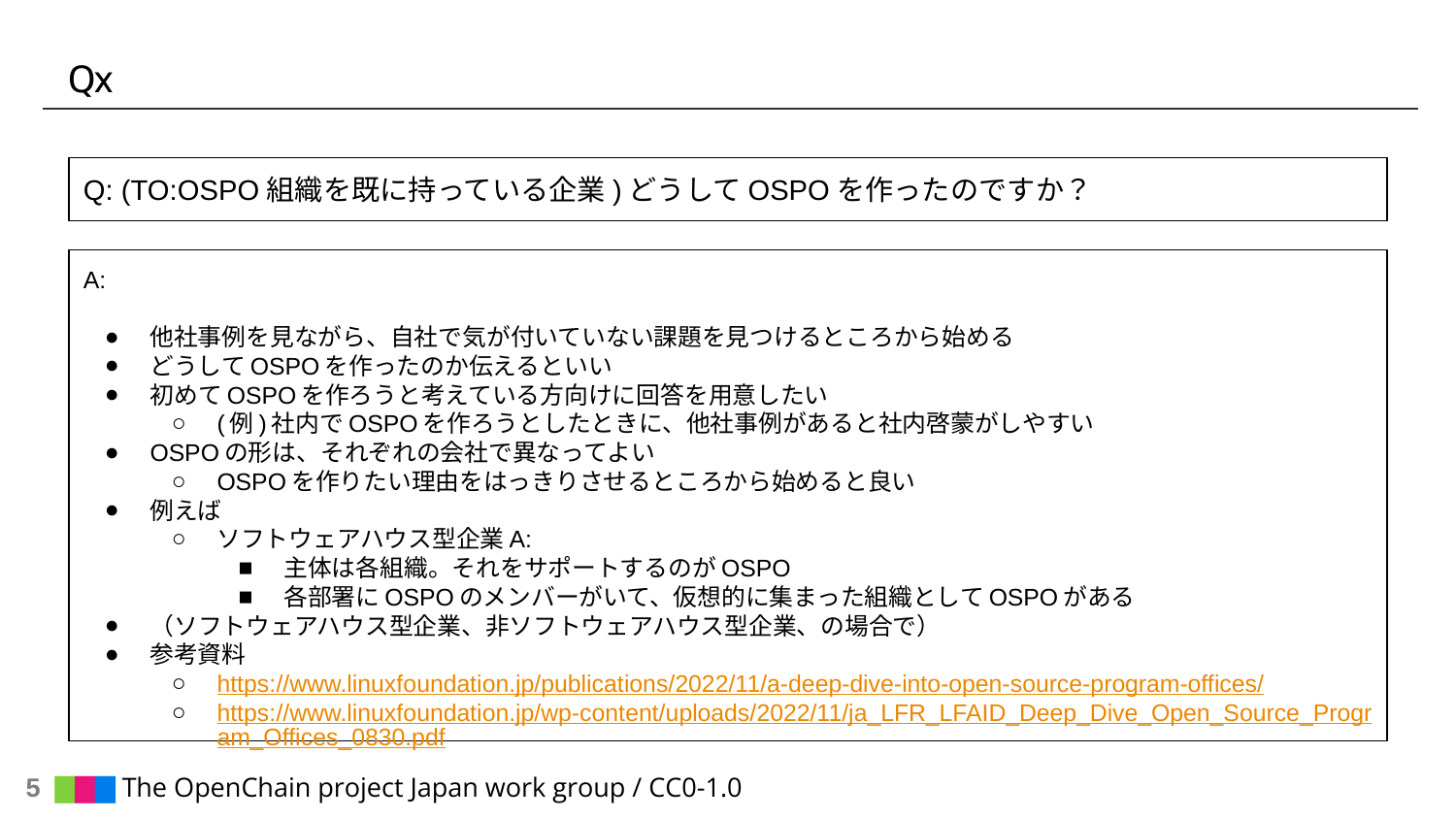

# Qx
Q: (TO:OSPO組織を既に持っている企業)どうしてOSPOを作ったのですか？
A:

他社事例を見ながら、自社で気が付いていない課題を見つけるところから始める
どうしてOSPOを作ったのか伝えるといい
初めてOSPOを作ろうと考えている方向けに回答を用意したい
(例)社内でOSPOを作ろうとしたときに、他社事例があると社内啓蒙がしやすい
OSPOの形は、それぞれの会社で異なってよい
OSPOを作りたい理由をはっきりさせるところから始めると良い
例えば
ソフトウェアハウス型企業A:
主体は各組織。それをサポートするのがOSPO
各部署にOSPOのメンバーがいて、仮想的に集まった組織としてOSPOがある
（ソフトウェアハウス型企業、非ソフトウェアハウス型企業、の場合で）
参考資料
https://www.linuxfoundation.jp/publications/2022/11/a-deep-dive-into-open-source-program-offices/
https://www.linuxfoundation.jp/wp-content/uploads/2022/11/ja_LFR_LFAID_Deep_Dive_Open_Source_Program_Offices_0830.pdf